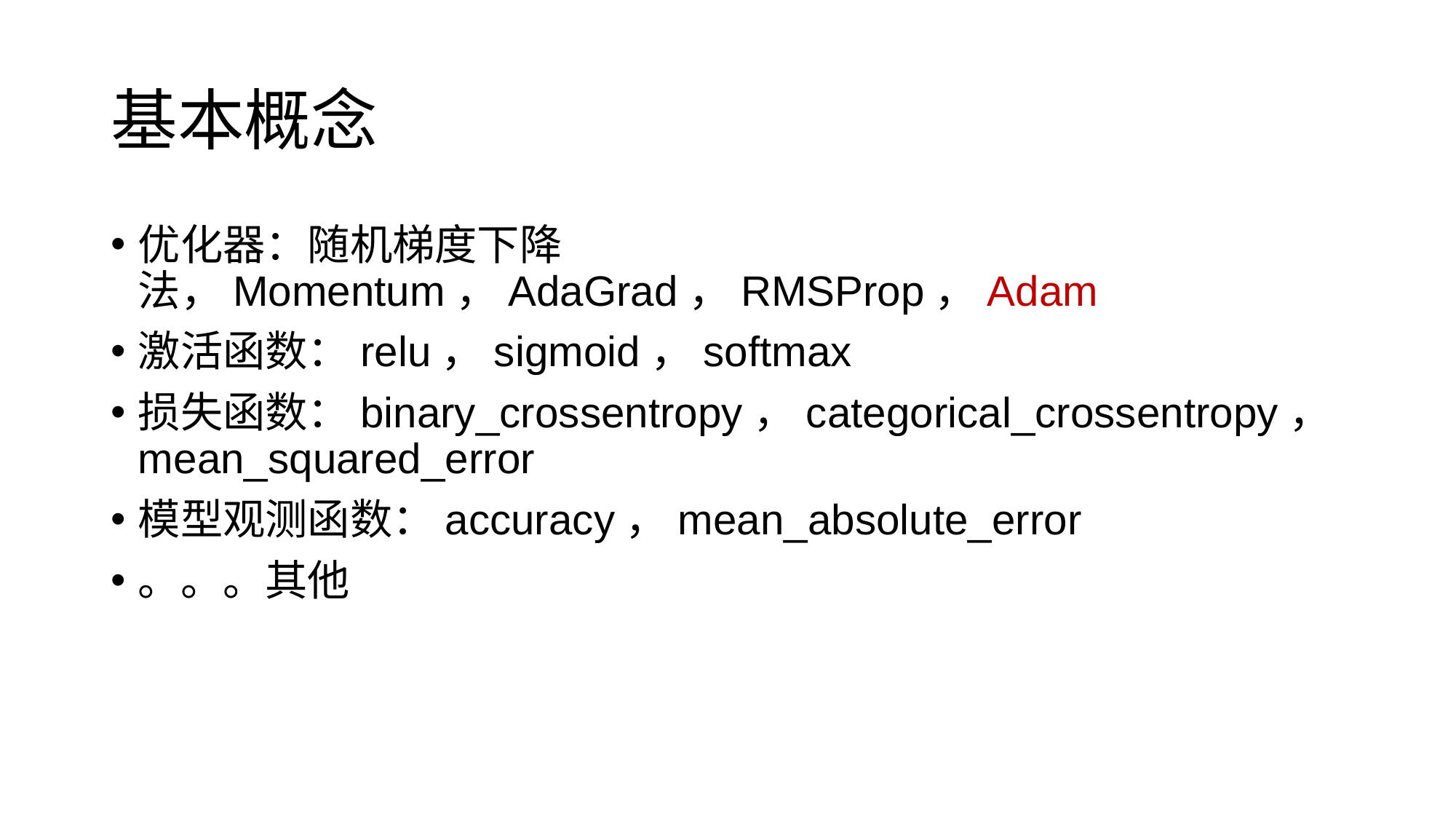

# 基本概念
优化器：随机梯度下降法，Momentum，AdaGrad，RMSProp，Adam
激活函数：relu，sigmoid，softmax
损失函数：binary_crossentropy，categorical_crossentropy，mean_squared_error
模型观测函数：accuracy，mean_absolute_error
。。。其他